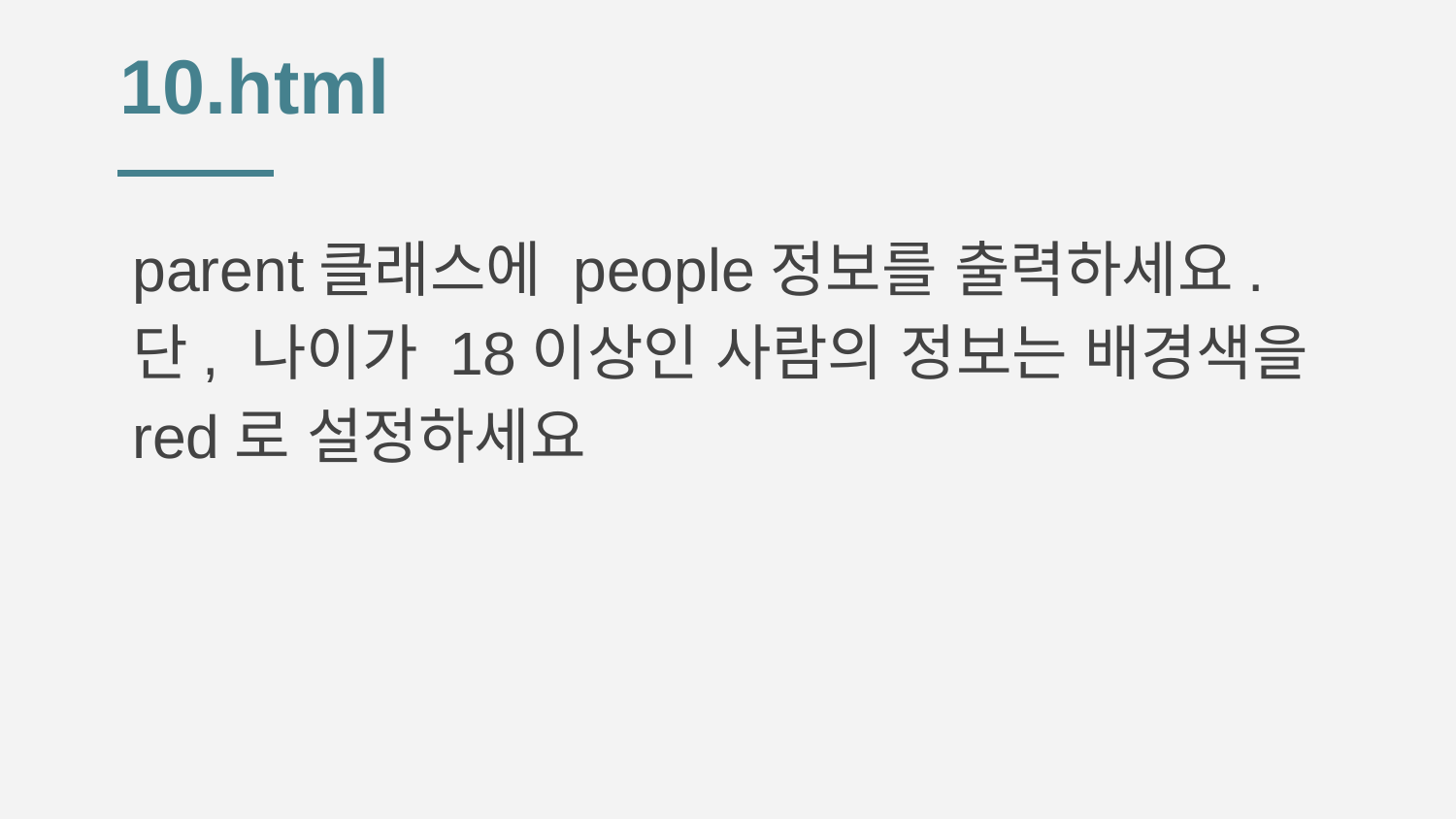

# 10.html
parent클래스에 people정보를 출력하세요. 단, 나이가 18이상인 사람의 정보는 배경색을 red로 설정하세요